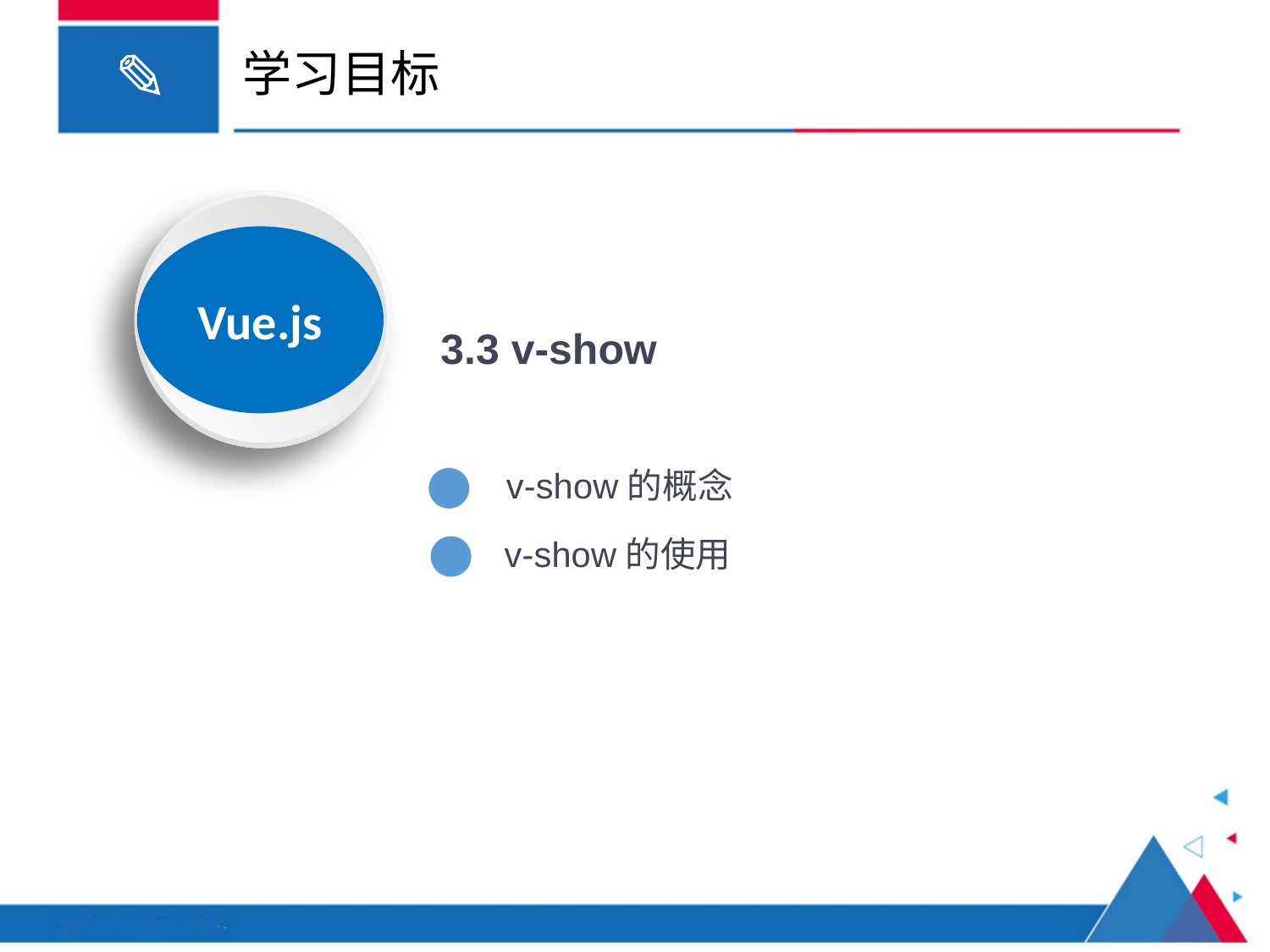

# 学习目标

Vue.js
3.3 v-show
v-show的概念

v-show的使用